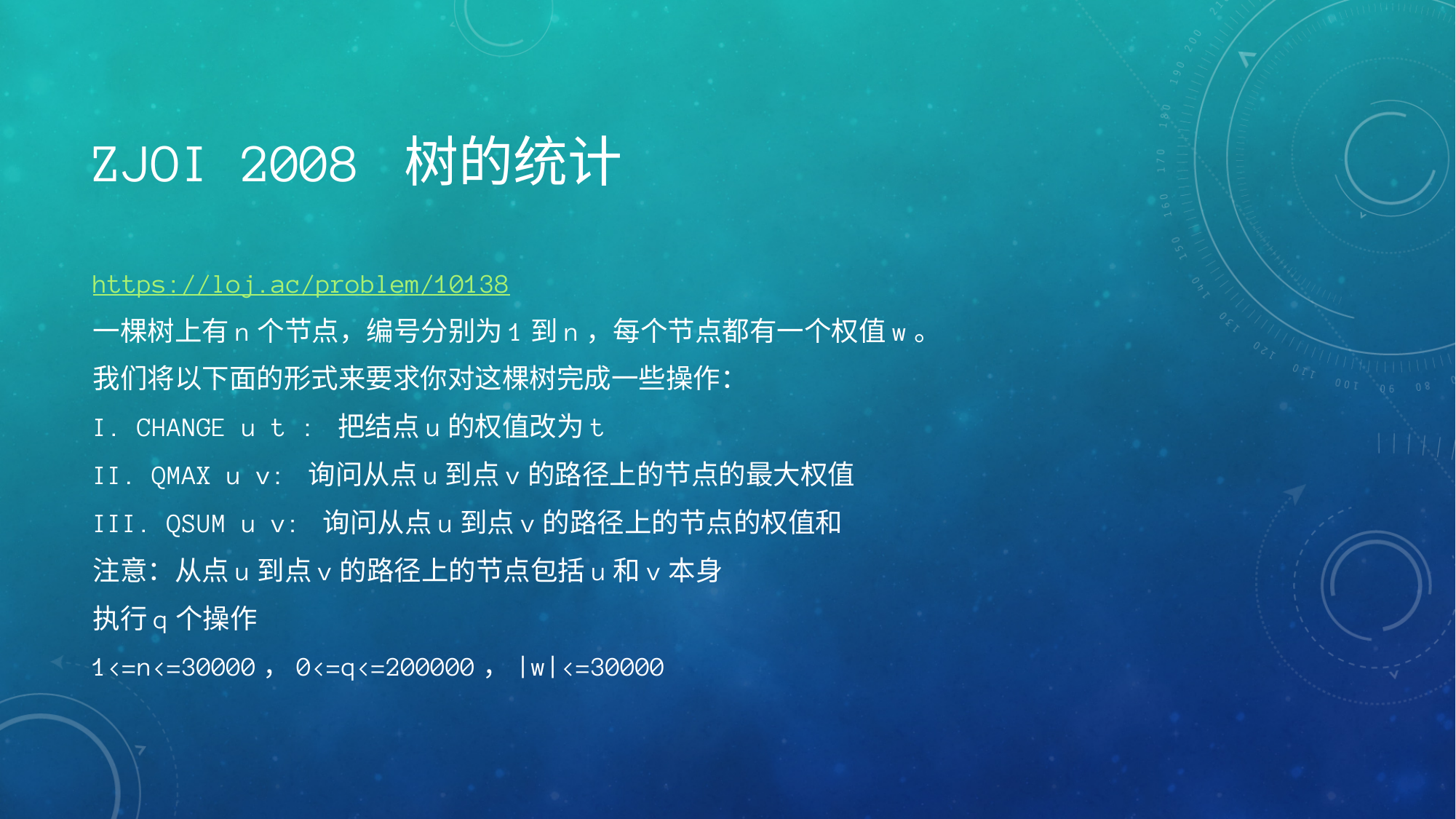

# ZJOI 2008 树的统计
https://loj.ac/problem/10138
一棵树上有n个节点，编号分别为1到n，每个节点都有一个权值w。
我们将以下面的形式来要求你对这棵树完成一些操作：
I. CHANGE u t : 把结点u的权值改为t
II. QMAX u v: 询问从点u到点v的路径上的节点的最大权值
III. QSUM u v: 询问从点u到点v的路径上的节点的权值和
注意：从点u到点v的路径上的节点包括u和v本身
执行q个操作
1<=n<=30000，0<=q<=200000，|w|<=30000